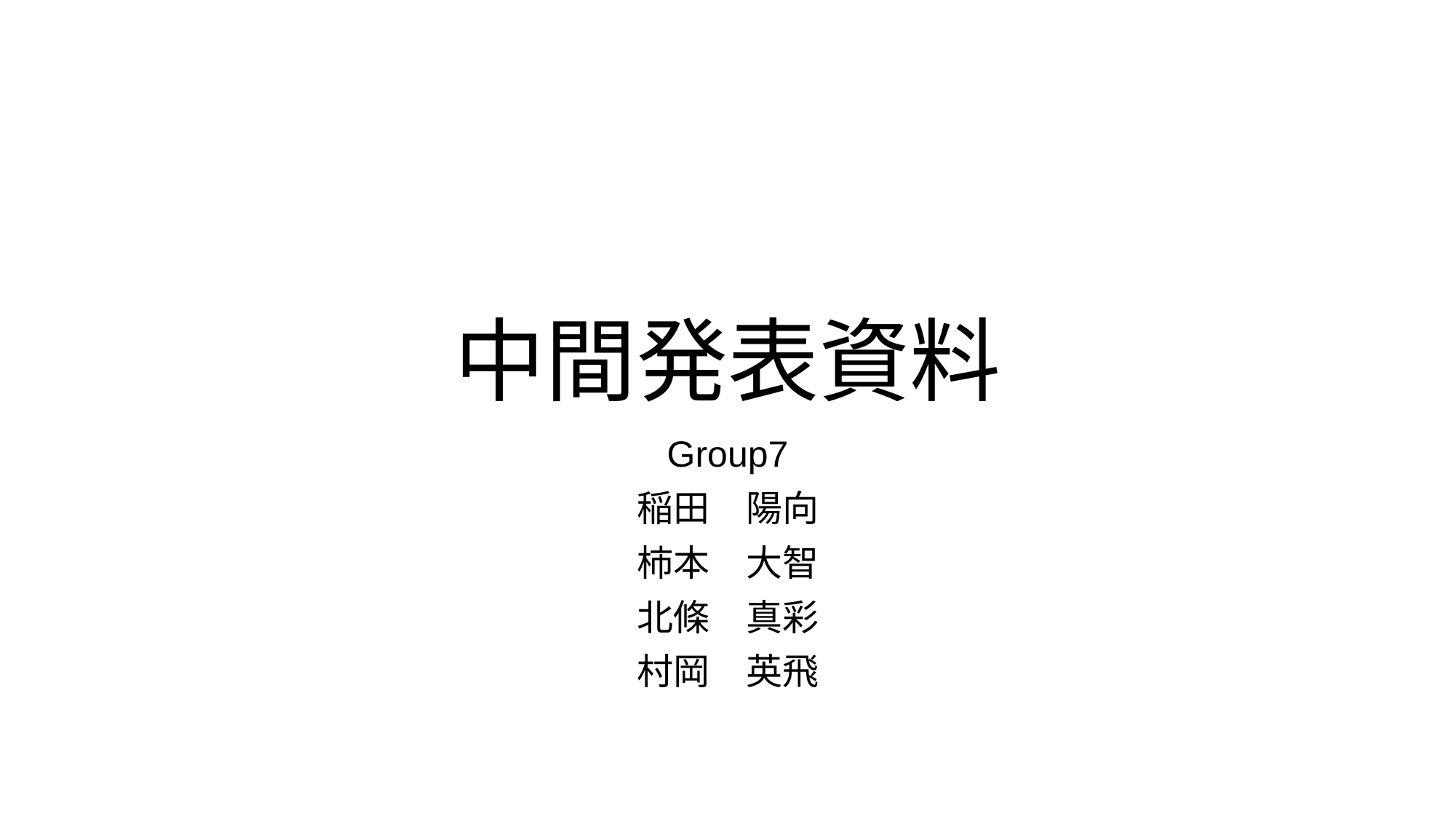

# 中間発表資料
Group7
稲田　陽向
柿本　大智
北條　真彩
村岡　英飛